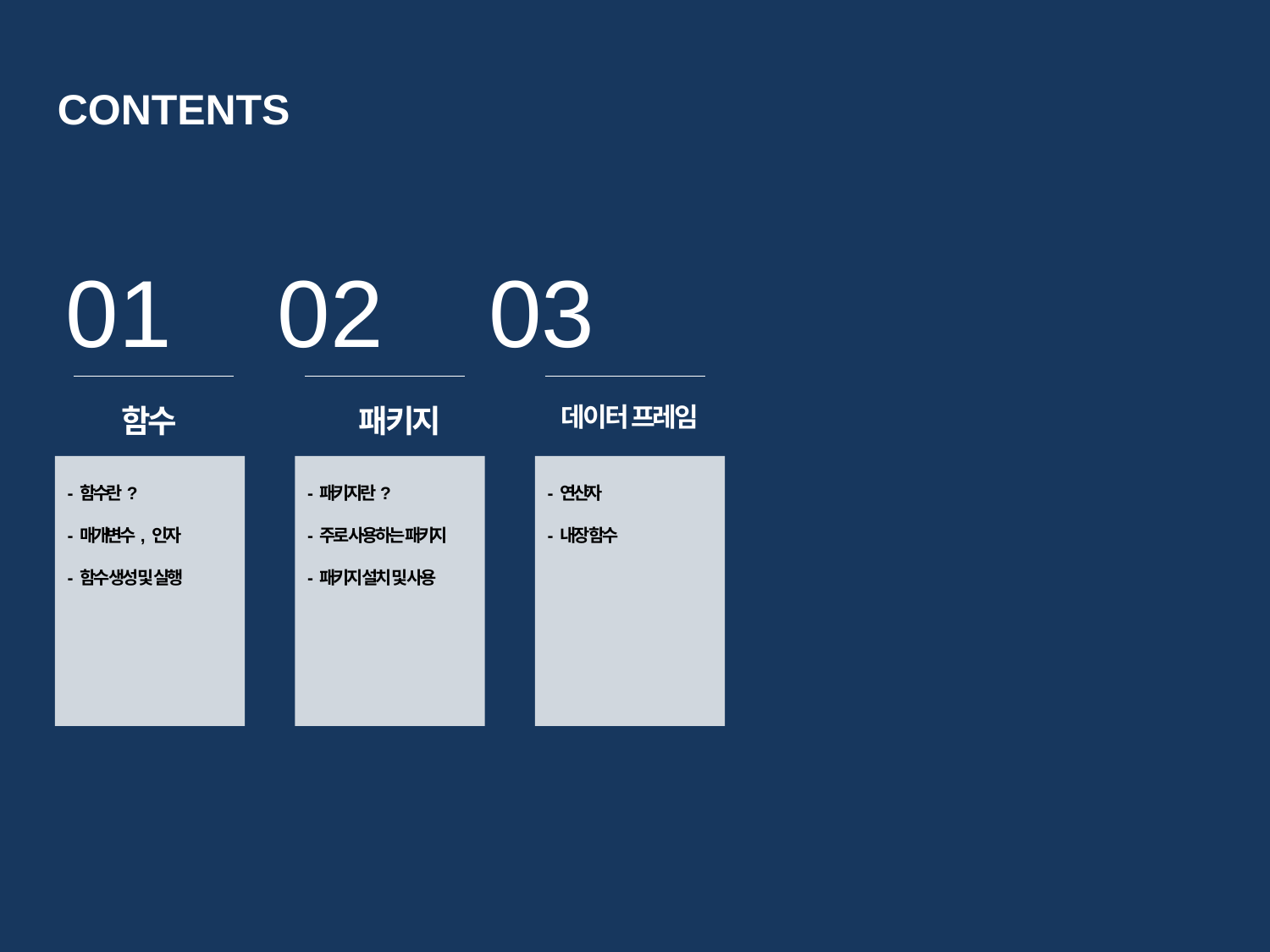

CONTENTS
01    02    03
함수
패키지
데이터 프레임

- 함수란?

- 매개변수, 인자

- 함수 생성 및 실행
- 패키지란?

- 주로 사용하는 패키지

- 패키지 설치 및 사용
- 연산자

- 내장 함수